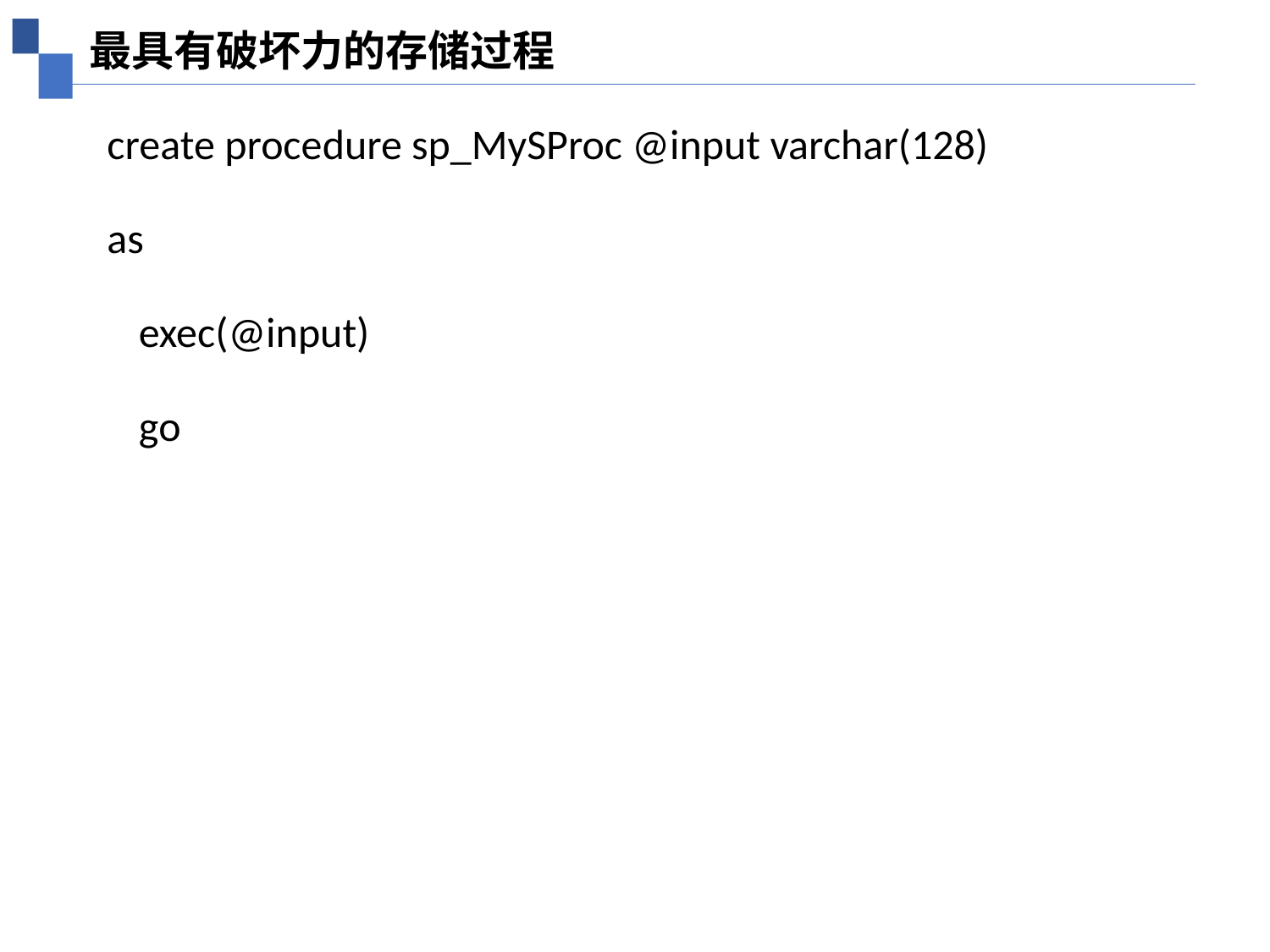

最具有破坏力的存储过程
create procedure sp_MySProc @input varchar(128)
as
	exec(@input)
	go
17